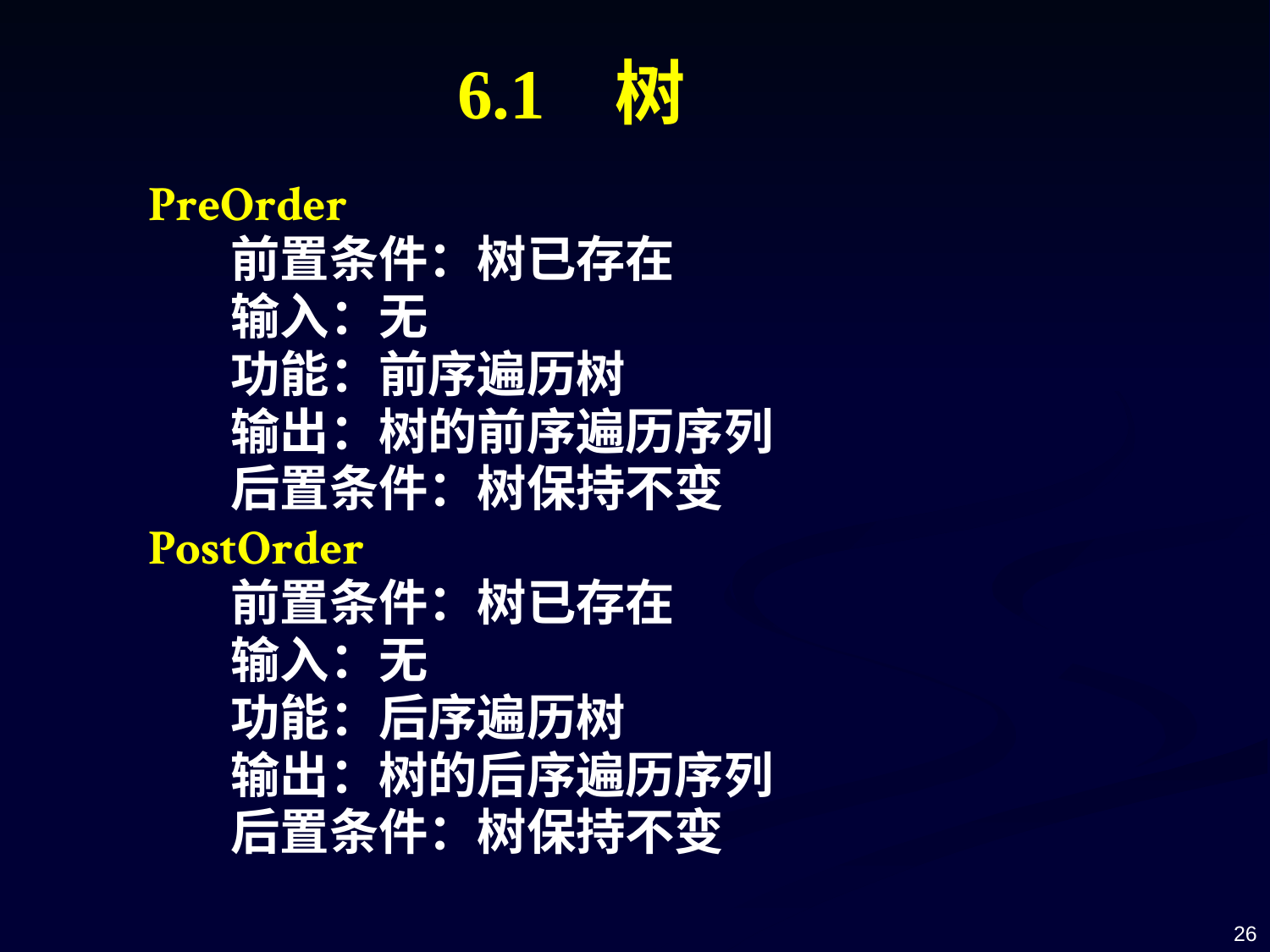

6.1   树
   PreOrder
         前置条件：树已存在
         输入：无
         功能：前序遍历树
         输出：树的前序遍历序列
         后置条件：树保持不变
   PostOrder
         前置条件：树已存在
         输入：无
         功能：后序遍历树
         输出：树的后序遍历序列
         后置条件：树保持不变
26